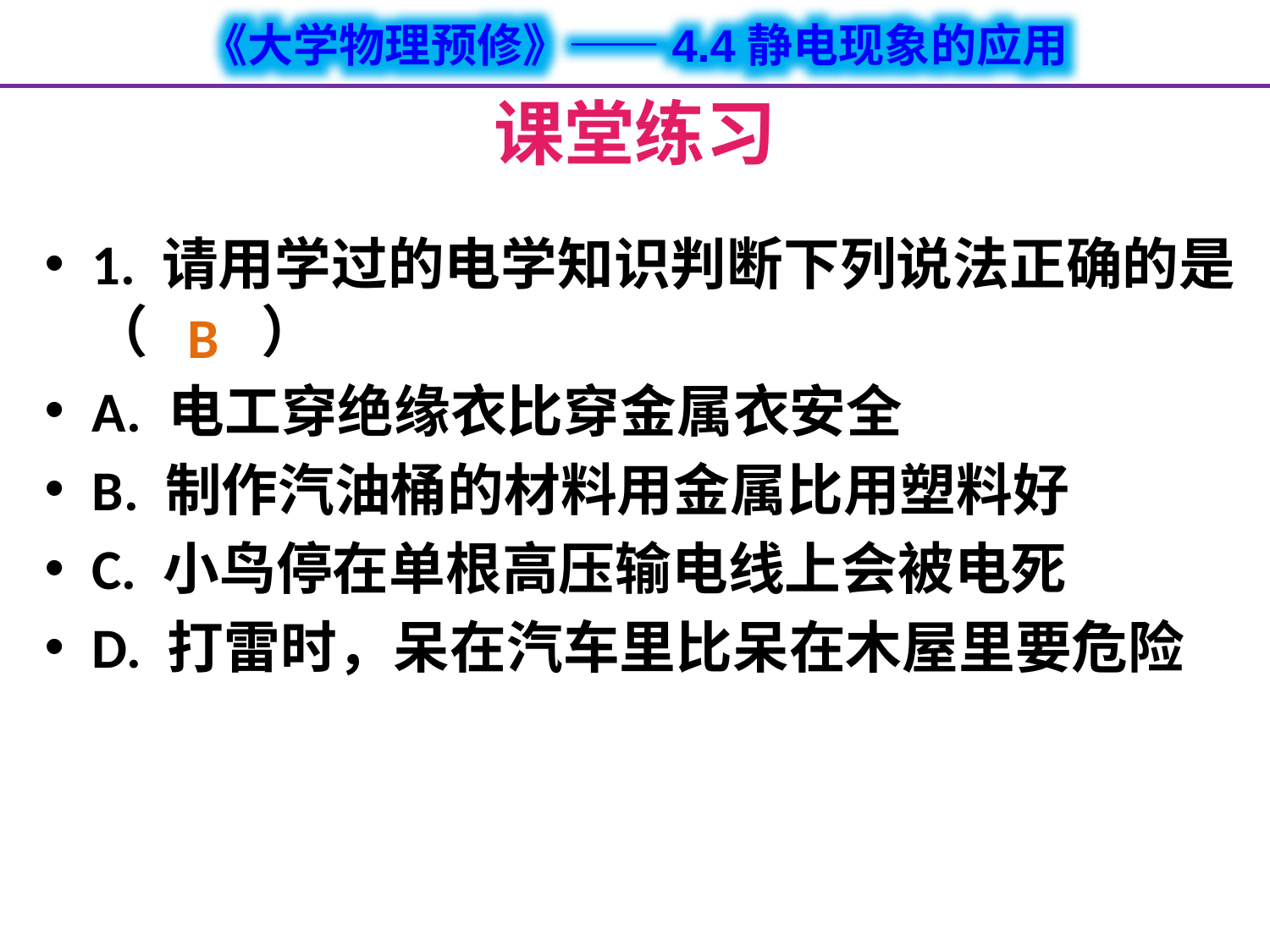

# 课堂练习
1. 请用学过的电学知识判断下列说法正确的是（　　）
A. 电工穿绝缘衣比穿金属衣安全
B. 制作汽油桶的材料用金属比用塑料好
C. 小鸟停在单根高压输电线上会被电死
D. 打雷时，呆在汽车里比呆在木屋里要危险
B